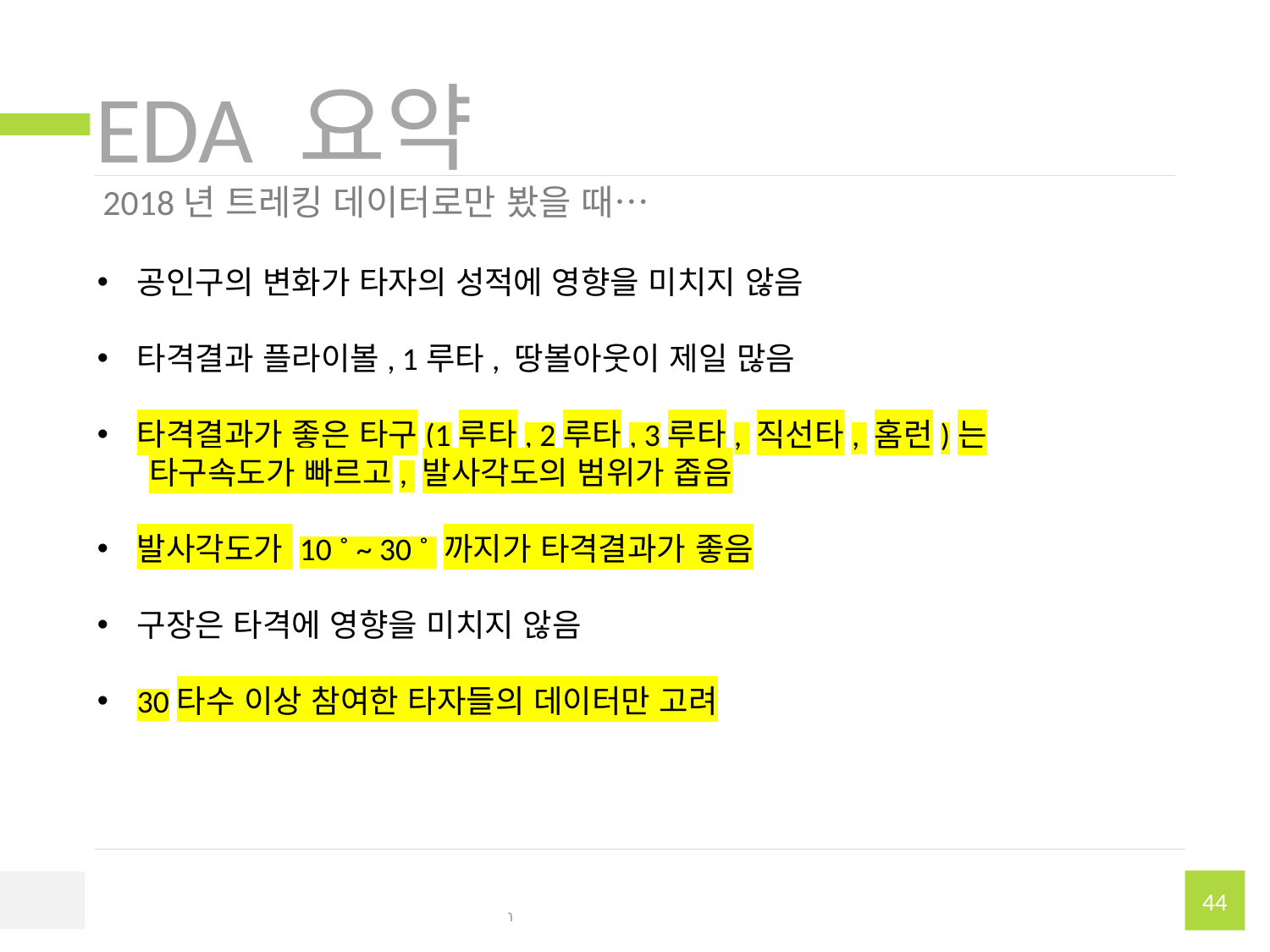

# EDA 요약
2018년 트레킹 데이터로만 봤을 때…
공인구의 변화가 타자의 성적에 영향을 미치지 않음

타격결과 플라이볼, 1루타, 땅볼아웃이 제일 많음

타격결과가 좋은 타구(1루타, 2루타, 3루타, 직선타, 홈런)는
     타구속도가 빠르고, 발사각도의 범위가 좁음

발사각도가 10 ˚ ~ 30 ˚ 까지가 타격결과가 좋음

구장은 타격에 영향을 미치지 않음

30타수 이상 참여한 타자들의 데이터만 고려